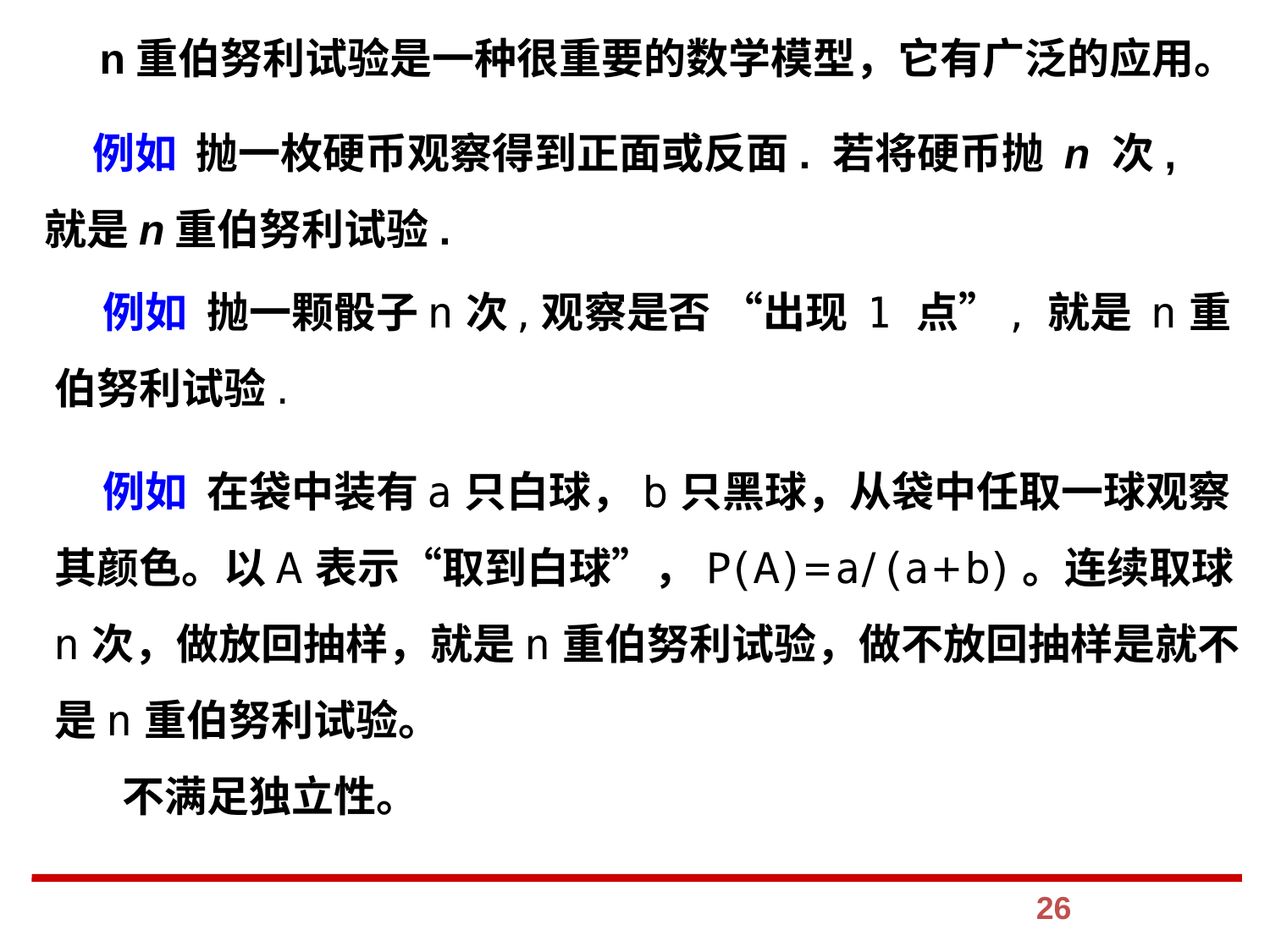

n重伯努利试验是一种很重要的数学模型，它有广泛的应用。
    例如  抛一枚硬币观察得到正面或反面. 若将硬币抛 n 次,就是n重伯努利试验.
    例如  抛一颗骰子n次,观察是否 “出现 1 点”, 就是 n重伯努利试验.
    例如  在袋中装有a只白球，b只黑球，从袋中任取一球观察其颜色。以A表示“取到白球”，P(A)=a/(a+b)。连续取球n次，做放回抽样，就是n重伯努利试验，做不放回抽样是就不是n重伯努利试验。
      不满足独立性。

26